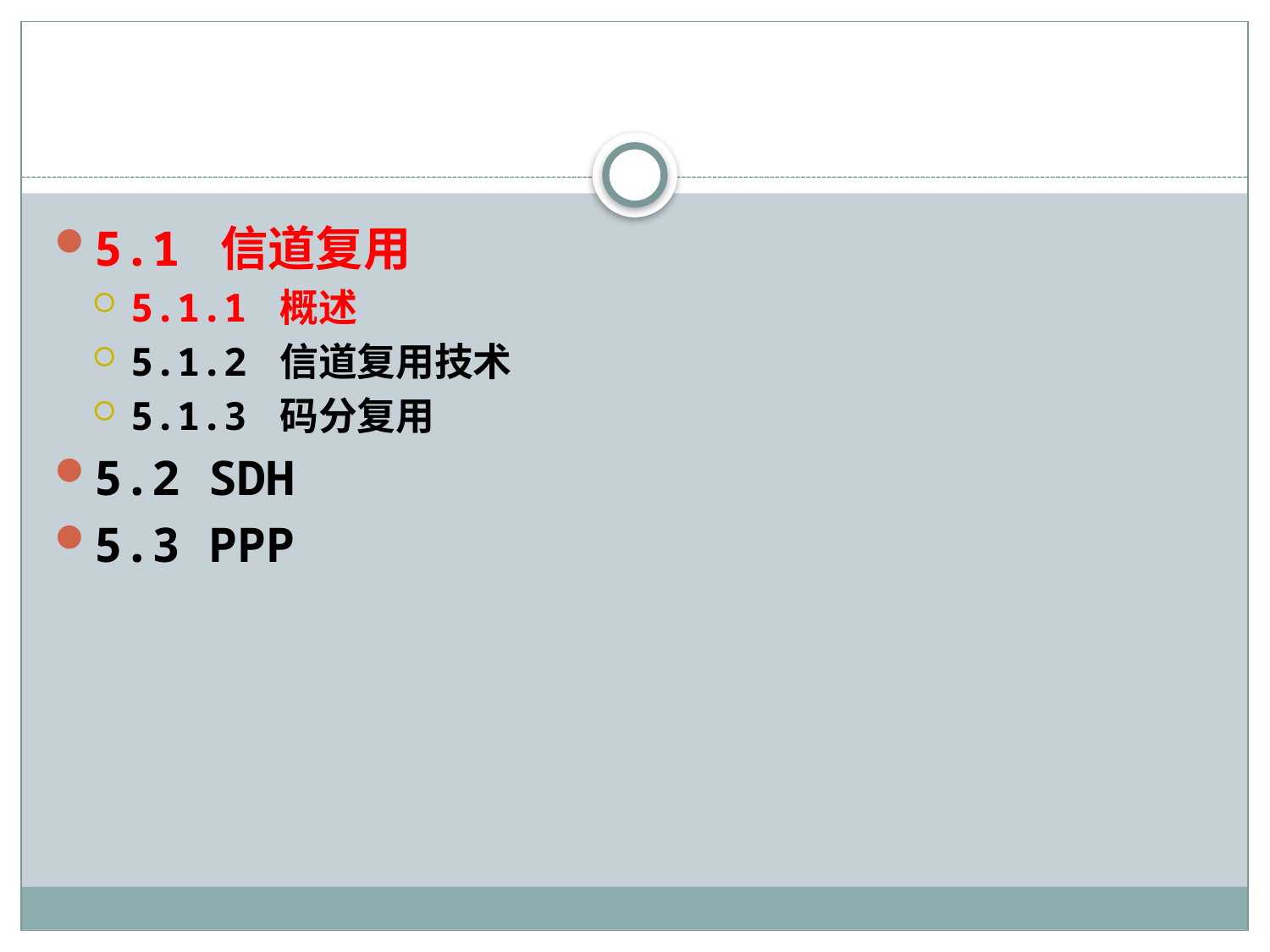

#
5.1 信道复用
5.1.1 概述
5.1.2 信道复用技术
5.1.3 码分复用
5.2 SDH
5.3 PPP